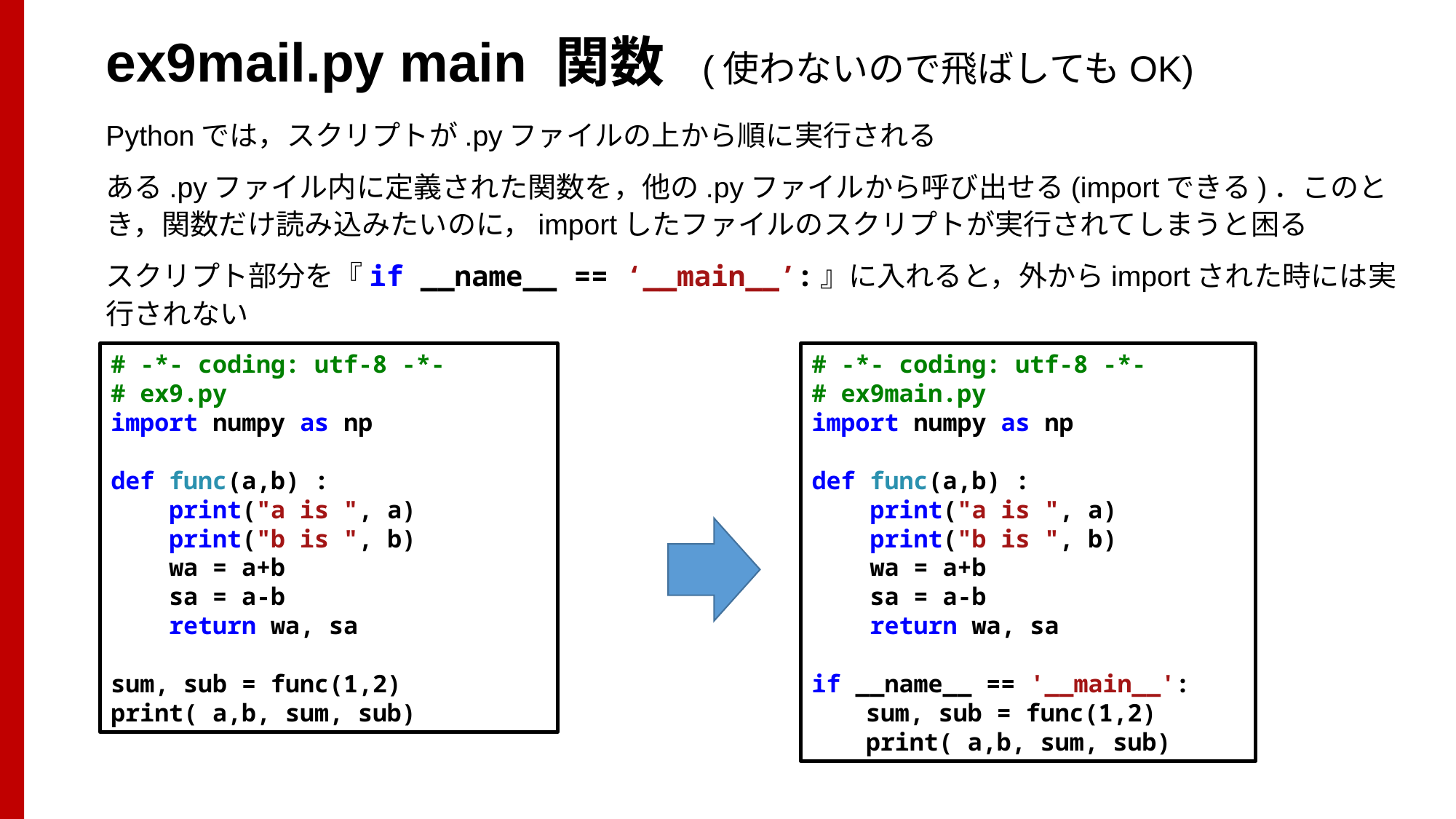

# ex9mail.py main 関数  (使わないので飛ばしてもOK)
Pythonでは，スクリプトが.pyファイルの上から順に実行される
ある.pyファイル内に定義された関数を，他の.pyファイルから呼び出せる(importできる)．このとき，関数だけ読み込みたいのに，importしたファイルのスクリプトが実行されてしまうと困る
スクリプト部分を『if __name__ == ‘__main__’:』に入れると，外からimportされた時には実行されない
# -*- coding: utf-8 -*-
# ex9.py
import numpy as np

def func(a,b) :
    print("a is ", a)
    print("b is ", b)
    wa = a+b
    sa = a-b
    return wa, sa

sum, sub = func(1,2)
print( a,b, sum, sub)
# -*- coding: utf-8 -*-
# ex9main.py
import numpy as np

def func(a,b) :
    print("a is ", a)
    print("b is ", b)
    wa = a+b
    sa = a-b
    return wa, sa

if __name__ == '__main__':
　　sum, sub = func(1,2)
　　print( a,b, sum, sub)